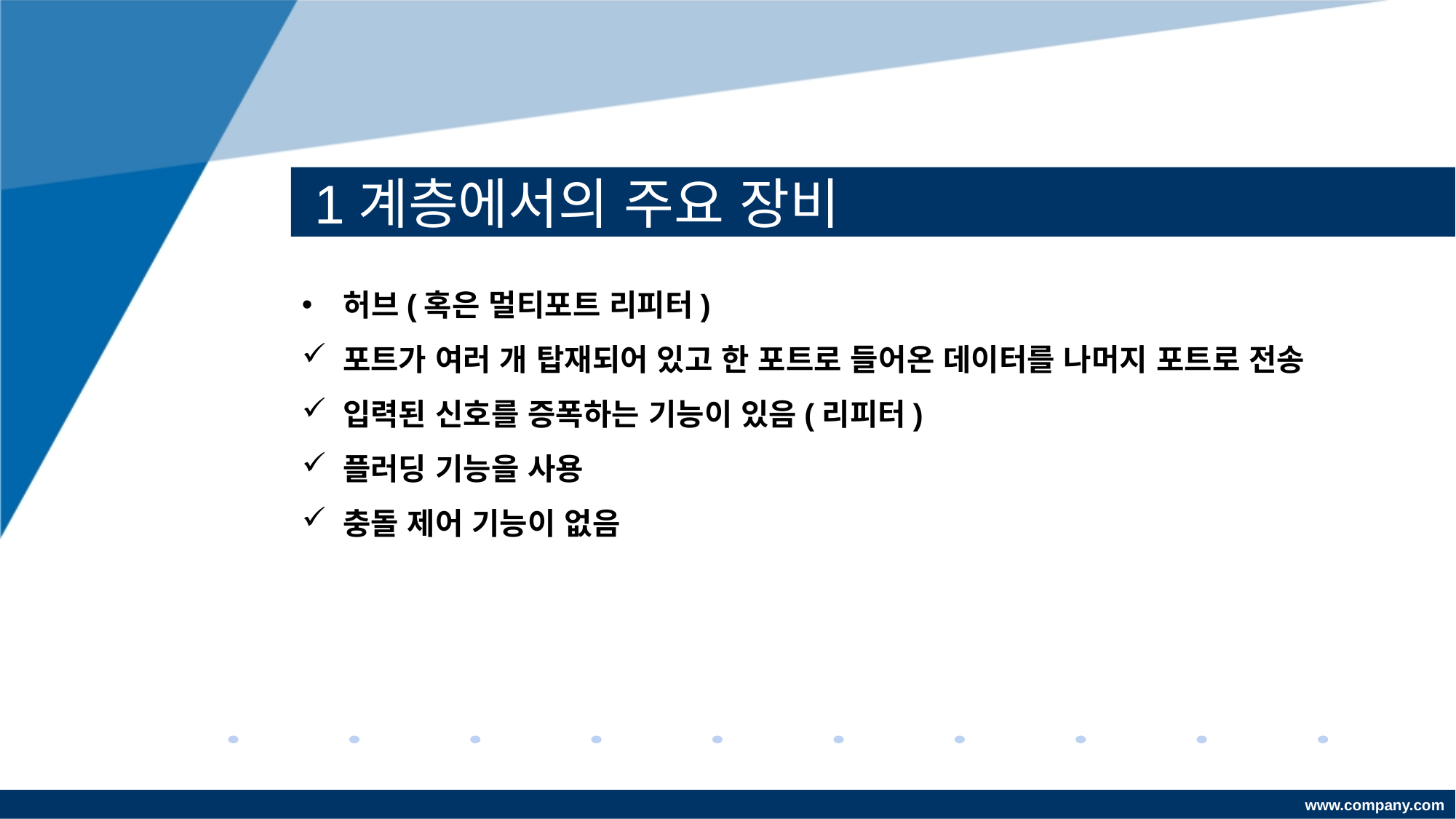

# 1계층에서의 주요 장비
 허브(혹은 멀티포트 리피터)
포트가 여러 개 탑재되어 있고 한 포트로 들어온 데이터를 나머지 포트로 전송
입력된 신호를 증폭하는 기능이 있음(리피터)
플러딩 기능을 사용
충돌 제어 기능이 없음